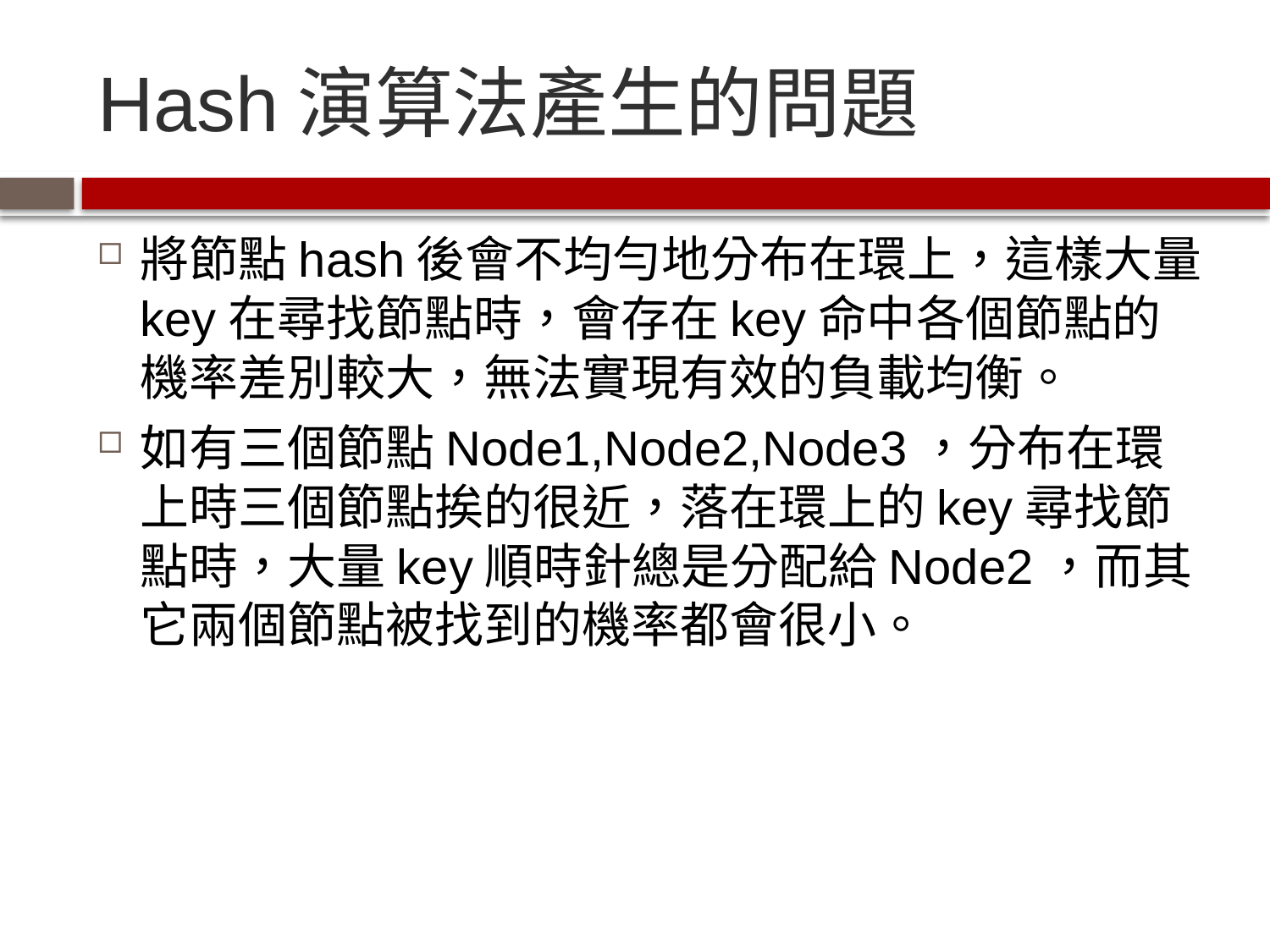

# Hash演算法產生的問題
將節點hash後會不均勻地分布在環上，這樣大量key在尋找節點時，會存在key命中各個節點的機率差別較大，無法實現有效的負載均衡。
如有三個節點Node1,Node2,Node3，分布在環上時三個節點挨的很近，落在環上的key尋找節點時，大量key順時針總是分配給Node2，而其它兩個節點被找到的機率都會很小。